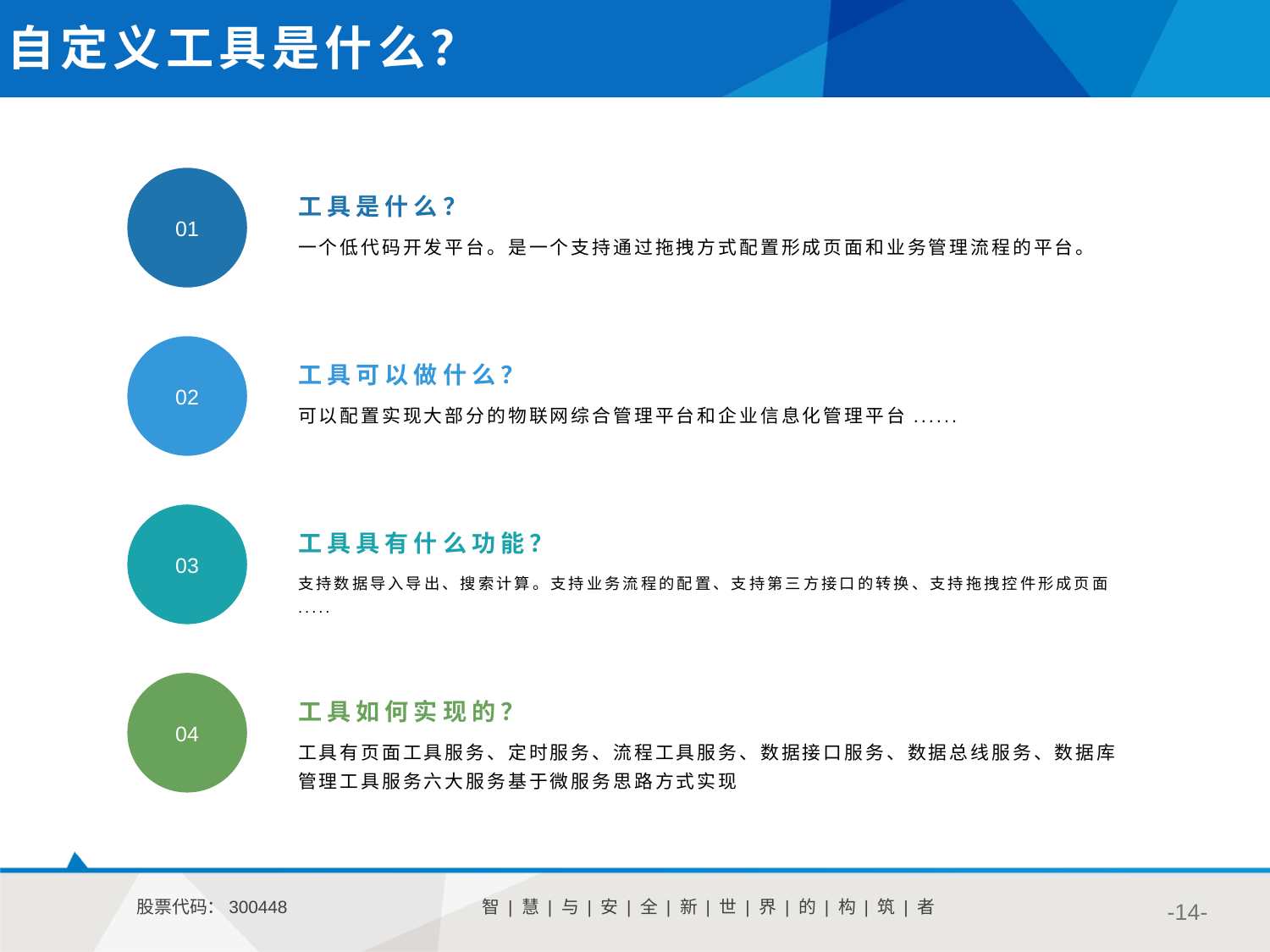

自定义工具是什么？
工具是什么？
01
一个低代码开发平台。是一个支持通过拖拽方式配置形成页面和业务管理流程的平台。
工具可以做什么？
02
可以配置实现大部分的物联网综合管理平台和企业信息化管理平台......
工具具有什么功能？
03
支持数据导入导出、搜索计算。支持业务流程的配置、支持第三方接口的转换、支持拖拽控件形成页面
.....
工具如何实现的？
04
工具有页面工具服务、定时服务、流程工具服务、数据接口服务、数据总线服务、数据库管理工具服务六大服务基于微服务思路方式实现